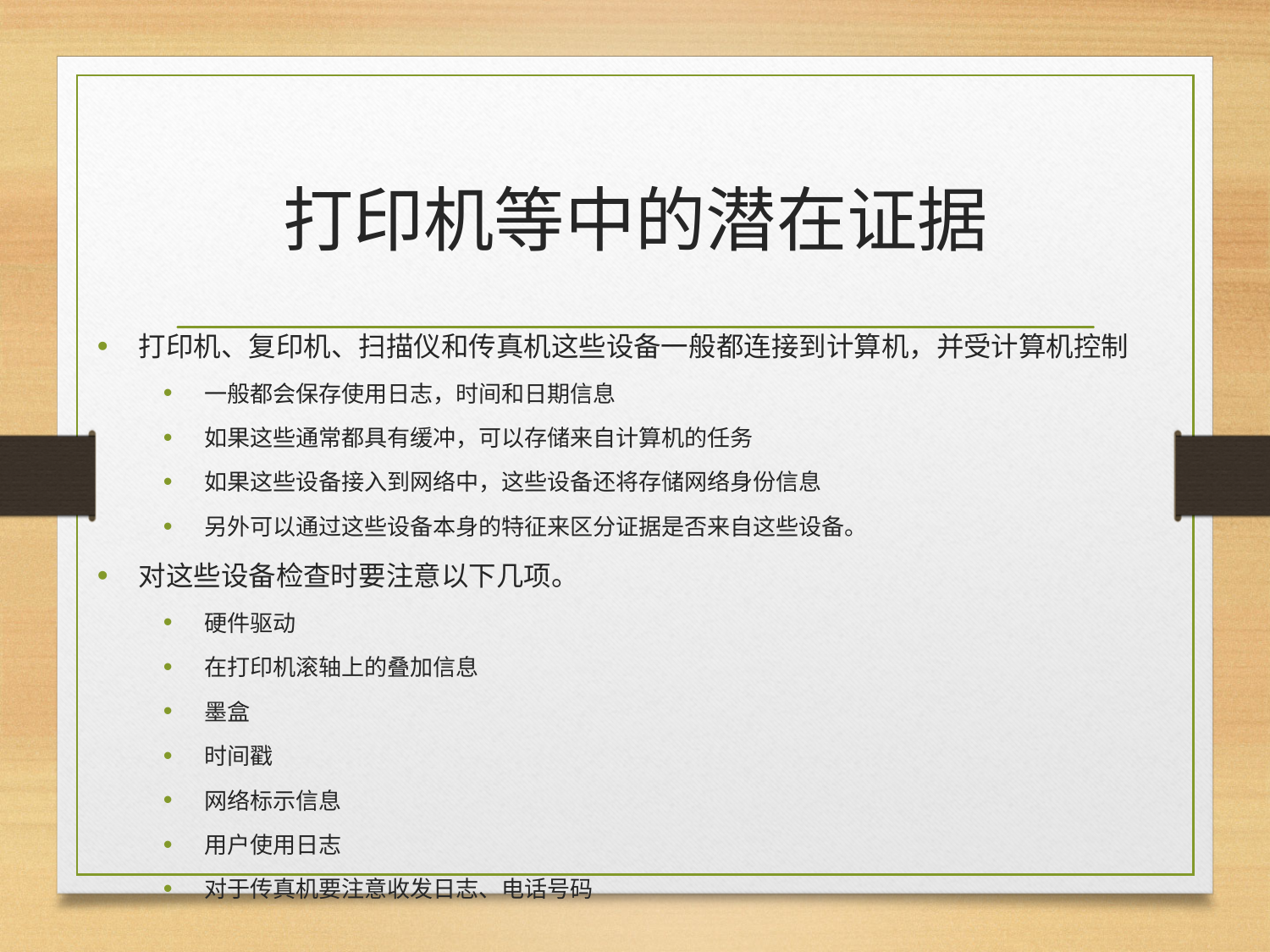

# 打印机等中的潜在证据
打印机、复印机、扫描仪和传真机这些设备一般都连接到计算机，并受计算机控制
一般都会保存使用日志，时间和日期信息
如果这些通常都具有缓冲，可以存储来自计算机的任务
如果这些设备接入到网络中，这些设备还将存储网络身份信息
另外可以通过这些设备本身的特征来区分证据是否来自这些设备。
对这些设备检查时要注意以下几项。
硬件驱动
在打印机滚轴上的叠加信息
墨盒
时间戳
网络标示信息
用户使用日志
对于传真机要注意收发日志、电话号码